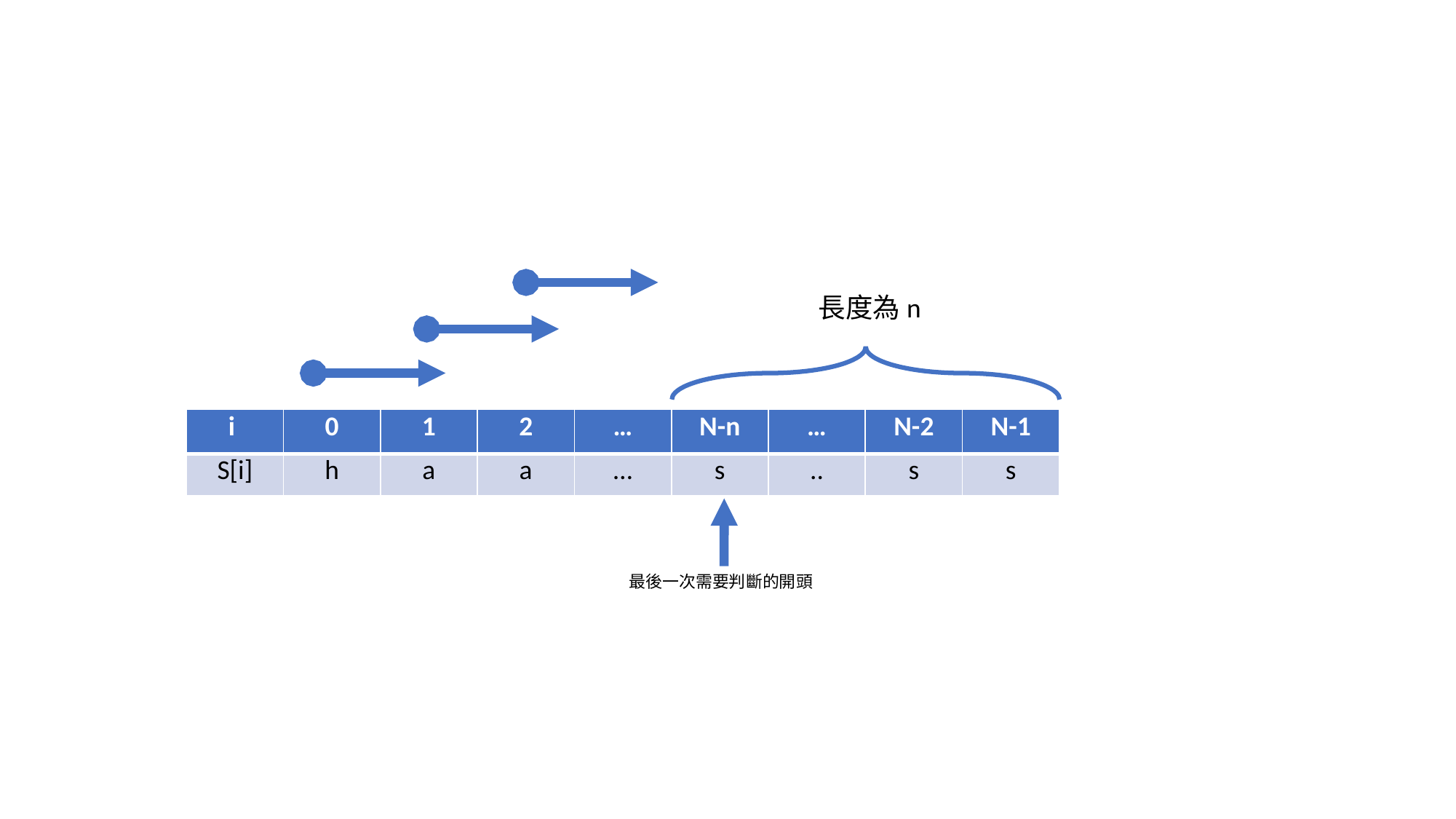

長度為n
| i | 0 | 1 | 2 | … | N-n | … | N-2 | N-1 |
| --- | --- | --- | --- | --- | --- | --- | --- | --- |
| S[i] | h | a | a | … | s | .. | s | s |
最後一次需要判斷的開頭